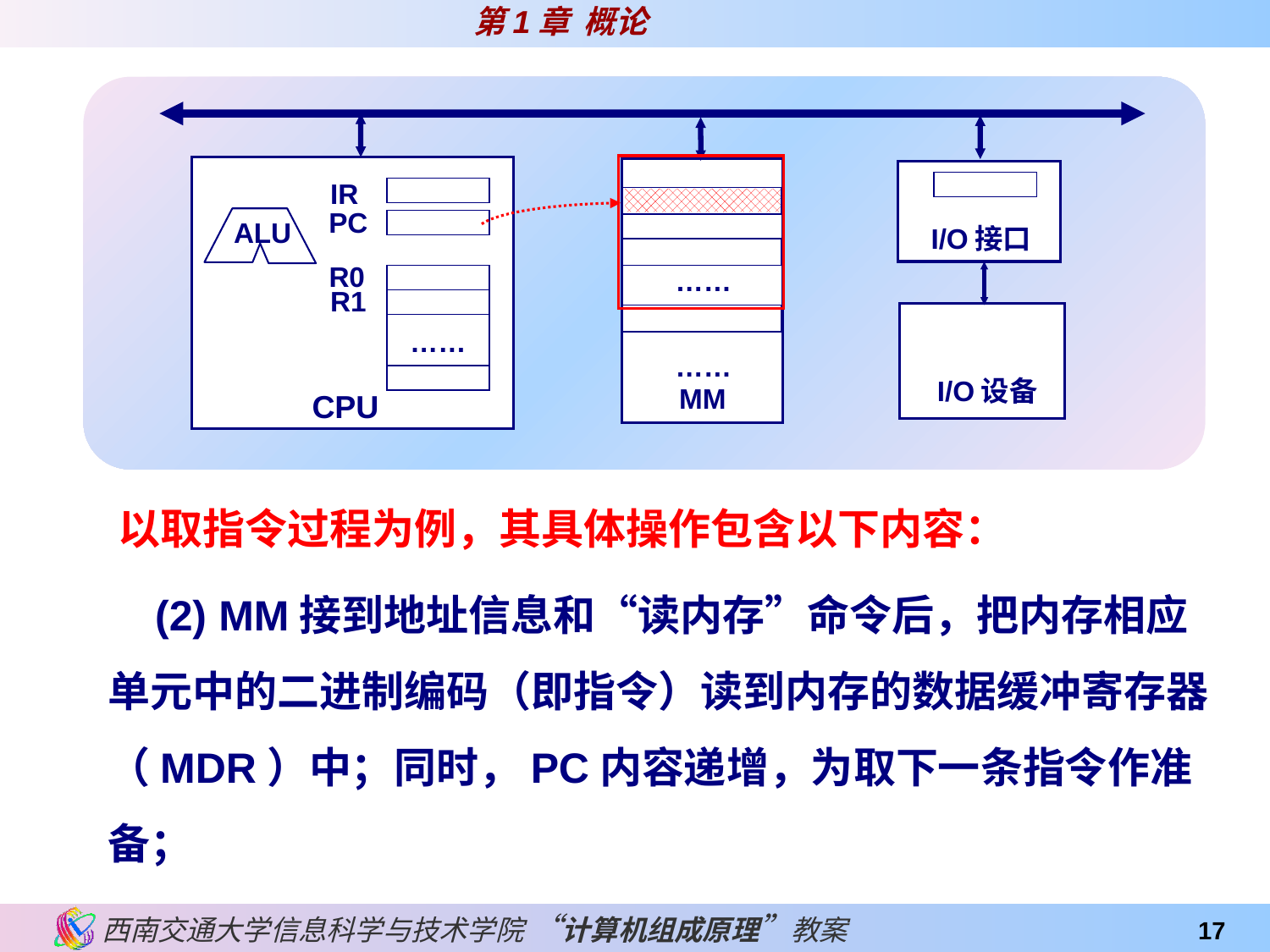

IR

PC

ALU
I/O接口

R0

……

R1

……
……

I/O设备
MM
CPU

   以取指令过程为例，其具体操作包含以下内容：
    (2) MM接到地址信息和“读内存”命令后，把内存相应单元中的二进制编码（即指令）读到内存的数据缓冲寄存器（MDR）中；同时，PC内容递增，为取下一条指令作准备；